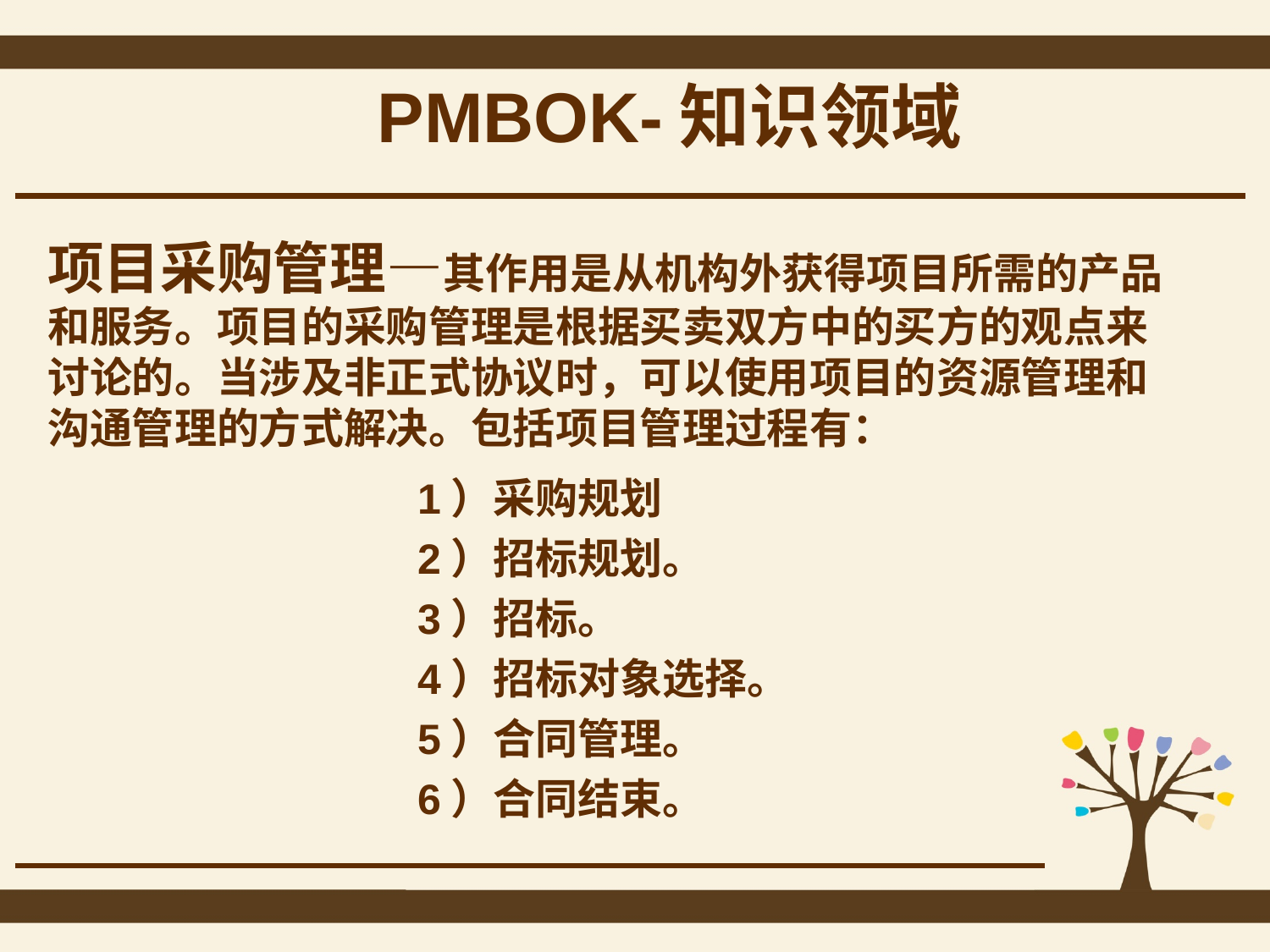

PMBOK-知识领域
项目采购管理—其作用是从机构外获得项目所需的产品和服务。项目的采购管理是根据买卖双方中的买方的观点来讨论的。当涉及非正式协议时，可以使用项目的资源管理和沟通管理的方式解决。包括项目管理过程有：
1）采购规划
2）招标规划。
3）招标。
4）招标对象选择。
5）合同管理。
6）合同结束。